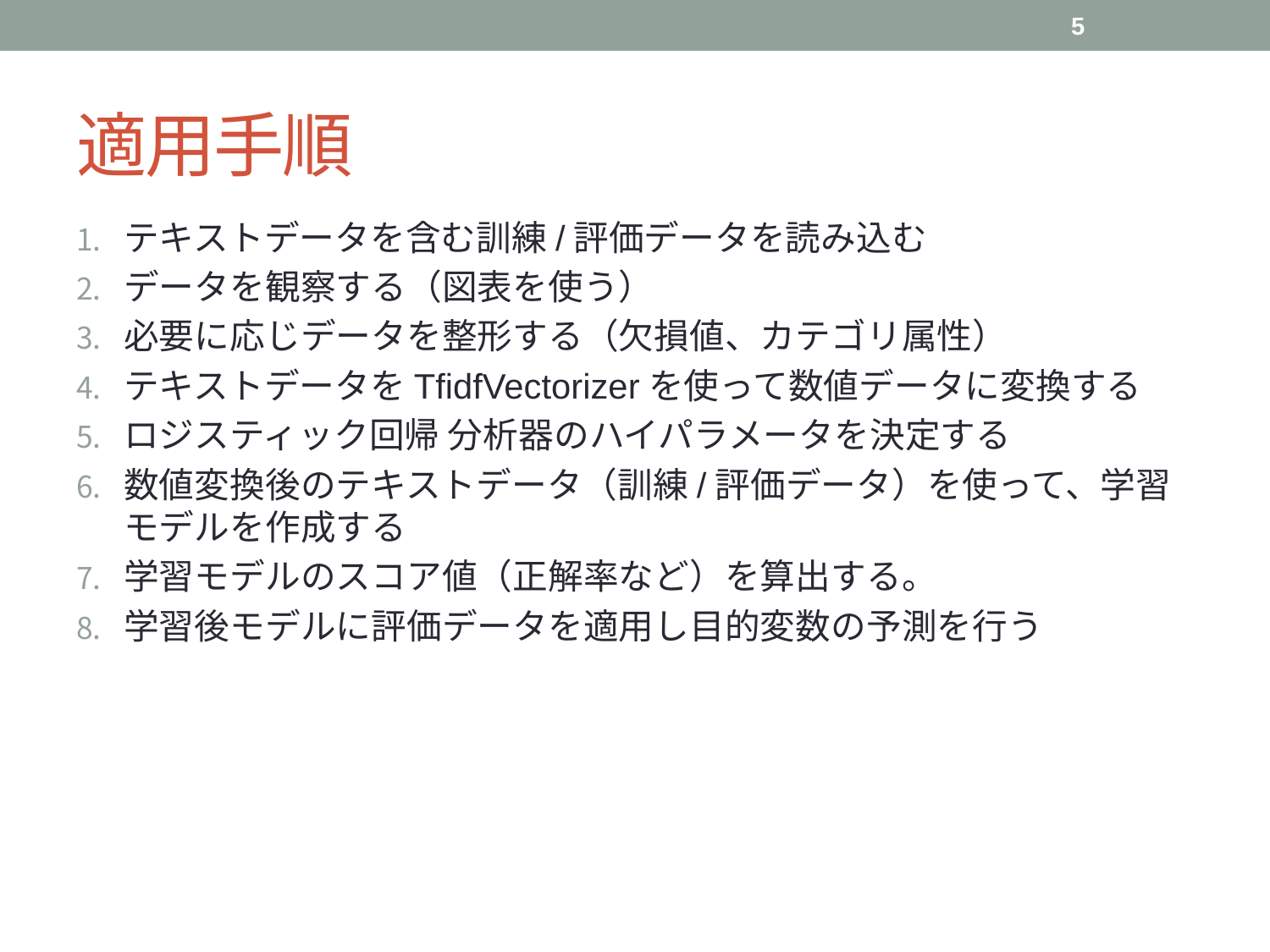

5
# 適用手順
テキストデータを含む訓練/評価データを読み込む
データを観察する（図表を使う）
必要に応じデータを整形する（欠損値、カテゴリ属性）
テキストデータをTfidfVectorizerを使って数値データに変換する
ロジスティック回帰 分析器のハイパラメータを決定する
数値変換後のテキストデータ（訓練/評価データ）を使って、学習モデルを作成する
学習モデルのスコア値（正解率など）を算出する。
学習後モデルに評価データを適用し目的変数の予測を行う